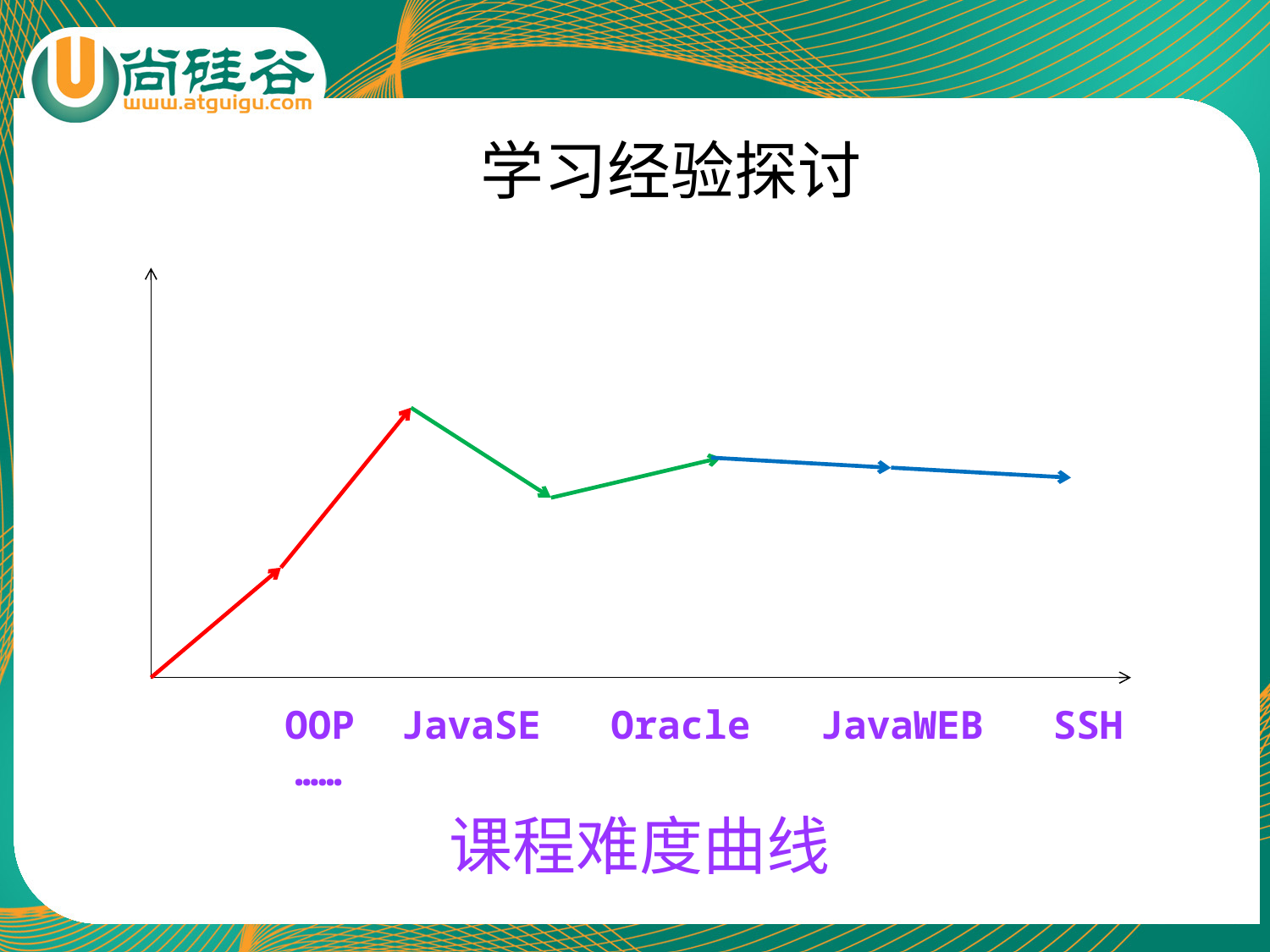

# 学习经验探讨
       OOP  JavaSE   Oracle   JavaWEB   SSH    ……
课程难度曲线